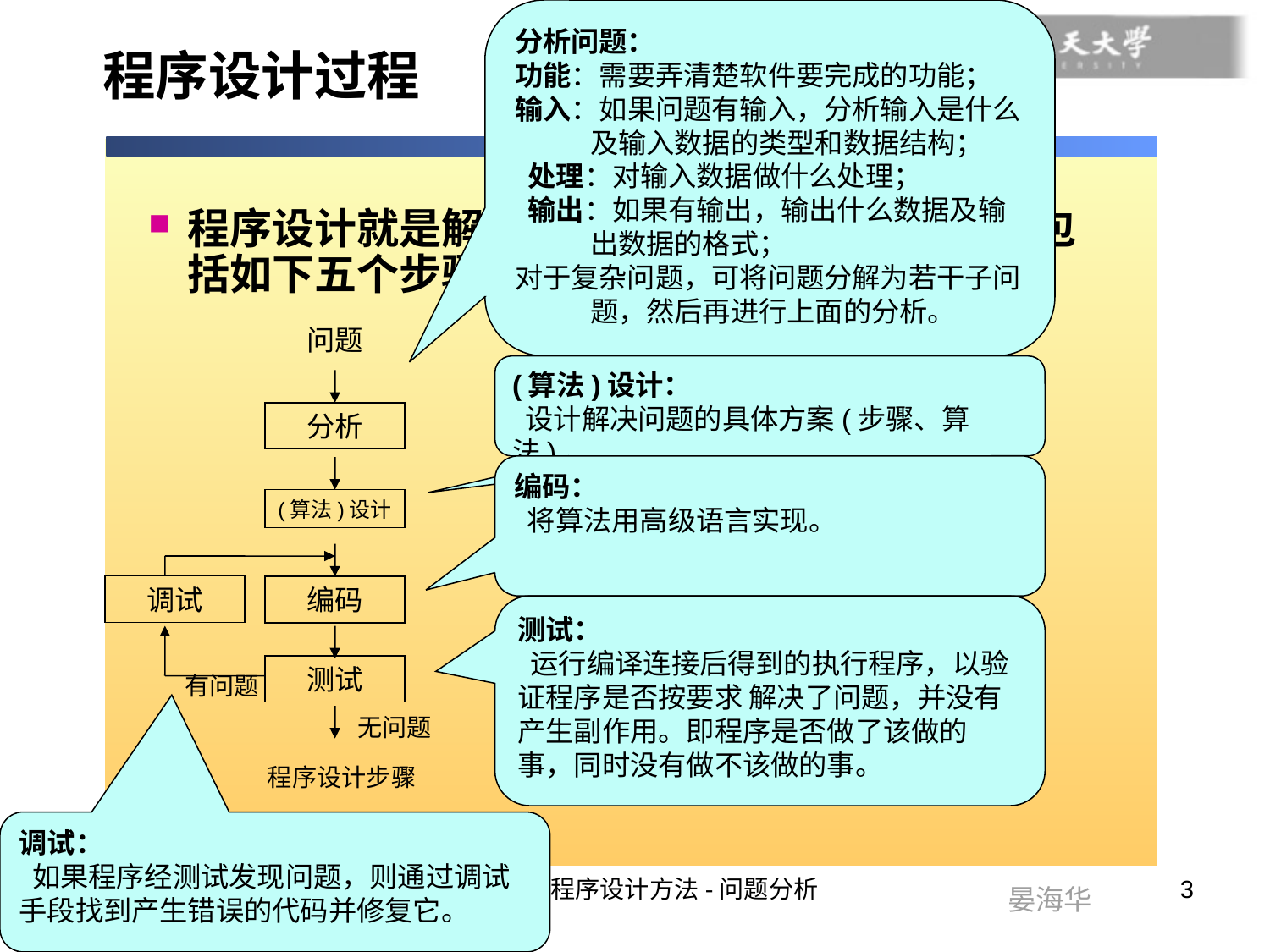

分析问题：
功能：需要弄清楚软件要完成的功能；
输入：如果问题有输入，分析输入是什么及输入数据的类型和数据结构；
 处理：对输入数据做什么处理；
 输出：如果有输出，输出什么数据及输出数据的格式；
对于复杂问题，可将问题分解为若干子问题，然后再进行上面的分析。
# 程序设计过程
程序设计就是解决问题的过程。程序设计通常包括如下五个步骤：
问题

分析

(算法)设计

调试
编码

测试
有问题

无问题
程序设计步骤
(算法)设计：
 设计解决问题的具体方案(步骤、算法)。
编码：
 将算法用高级语言实现。
测试：
 运行编译连接后得到的执行程序，以验证程序是否按要求 解决了问题，并没有产生副作用。即程序是否做了该做的事，同时没有做不该做的事。
调试：
 如果程序经测试发现问题，则通过调试手段找到产生错误的代码并修复它。
第三讲：程序设计方法-问题分析
3